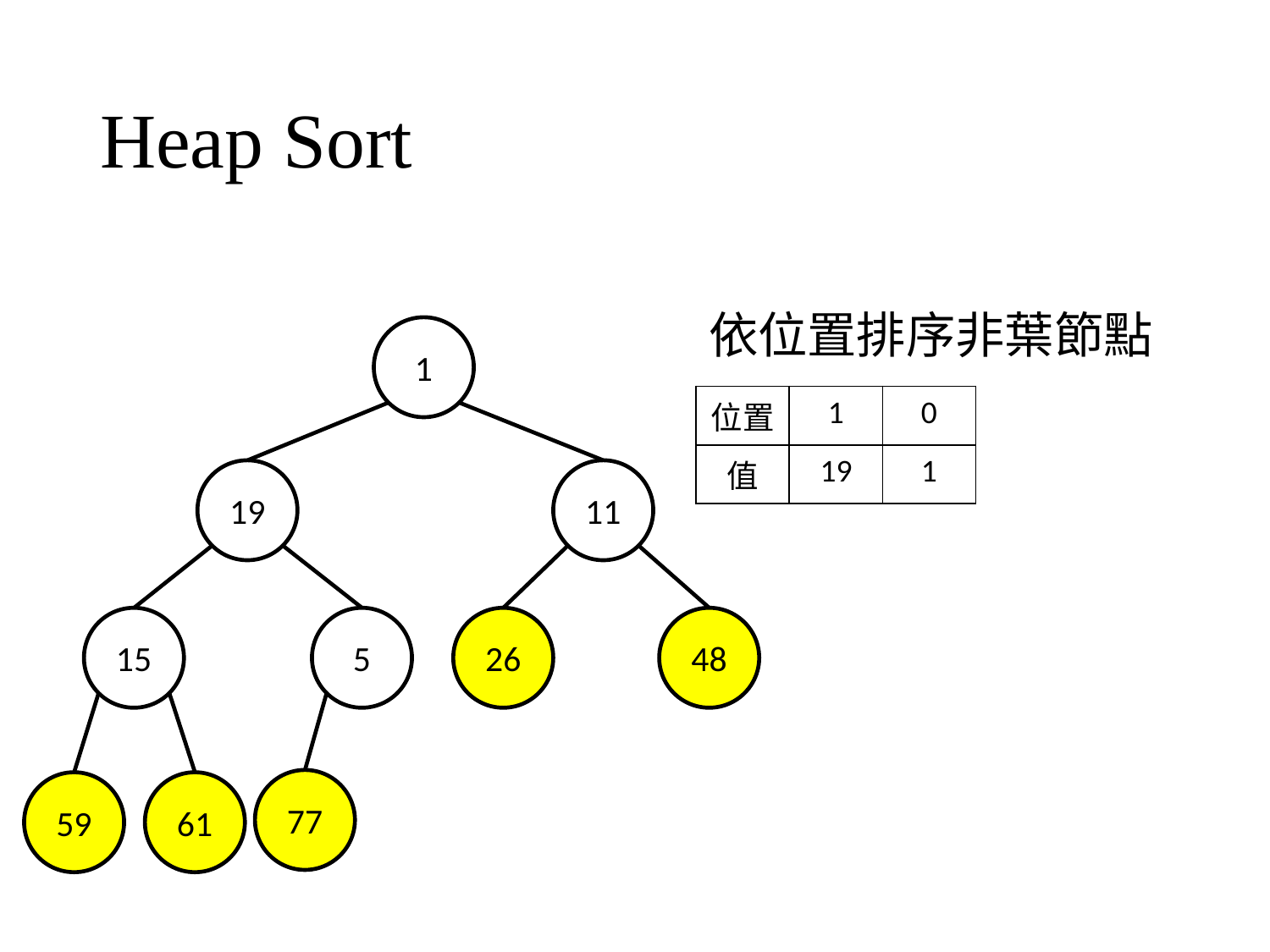

# Heap Sort
依位置排序非葉節點
1
19
11
15
5
26
48
77
59
61
| 位置 | 1 | 0 |
| --- | --- | --- |
| 值 | 19 | 1 |